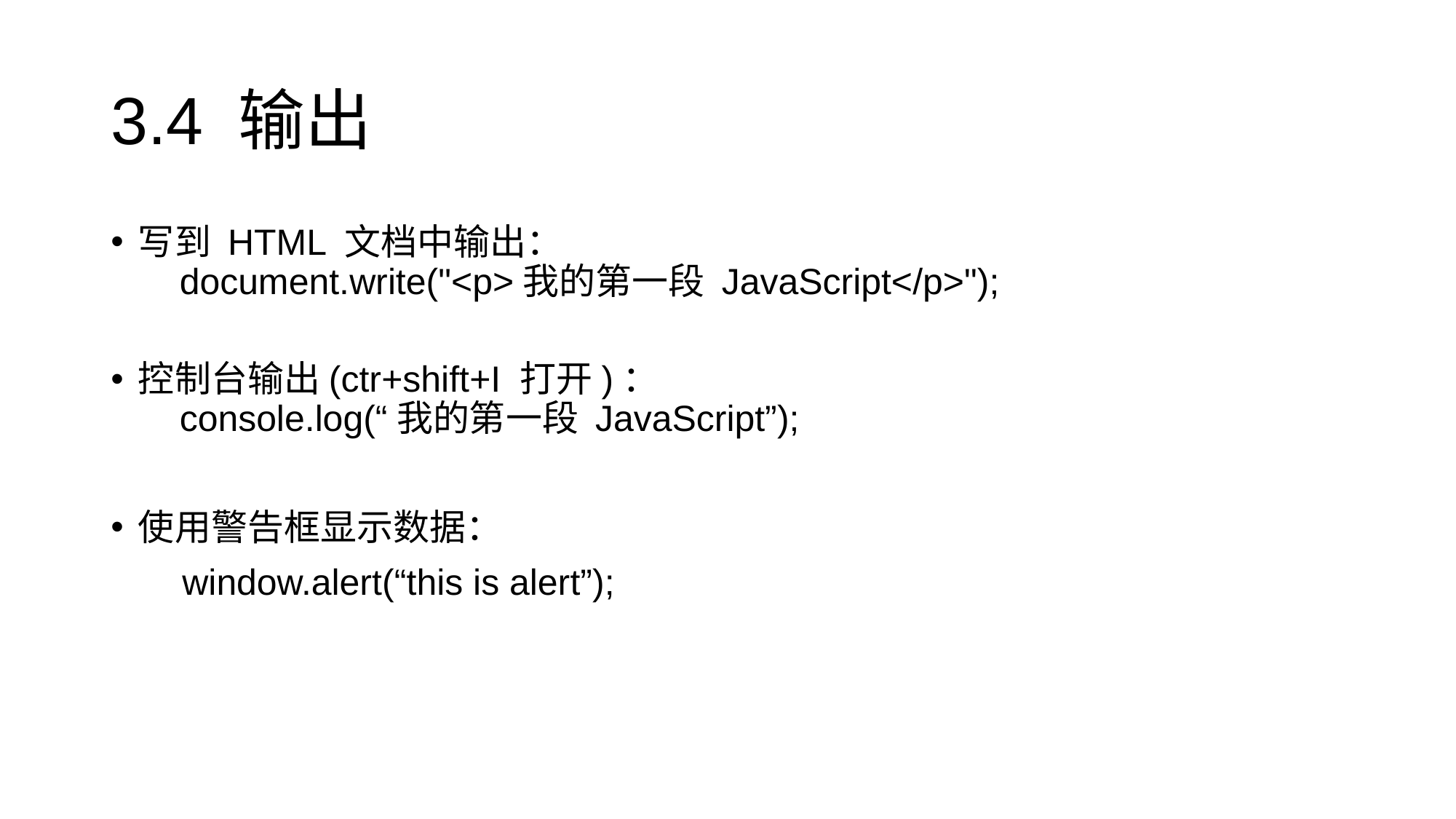

# 3.4 输出
写到 HTML 文档中输出：
    document.write("<p>我的第一段 JavaScript</p>");
控制台输出(ctr+shift+I 打开)：
    console.log(“我的第一段 JavaScript”);

使用警告框显示数据：
       window.alert(“this is alert”);